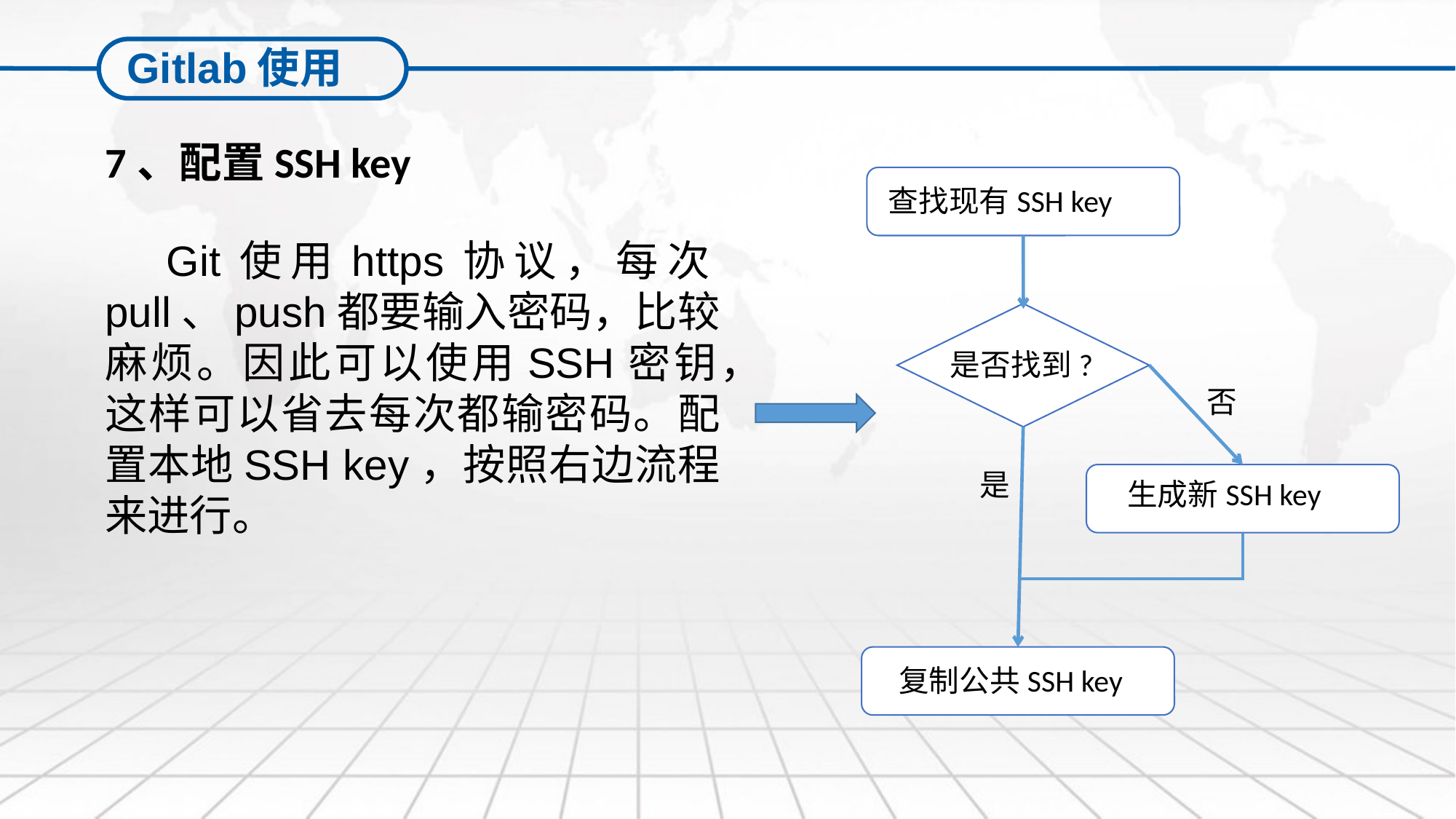

Gitlab使用

7、配置SSH key

查找现有SSH key

是否找到?
否
是

生成新SSH key

复制公共SSH key
   Git使用https协议，每次pull、push都要输入密码，比较麻烦。因此可以使用SSH密钥，这样可以省去每次都输密码。配置本地SSH key，按照右边流程来进行。